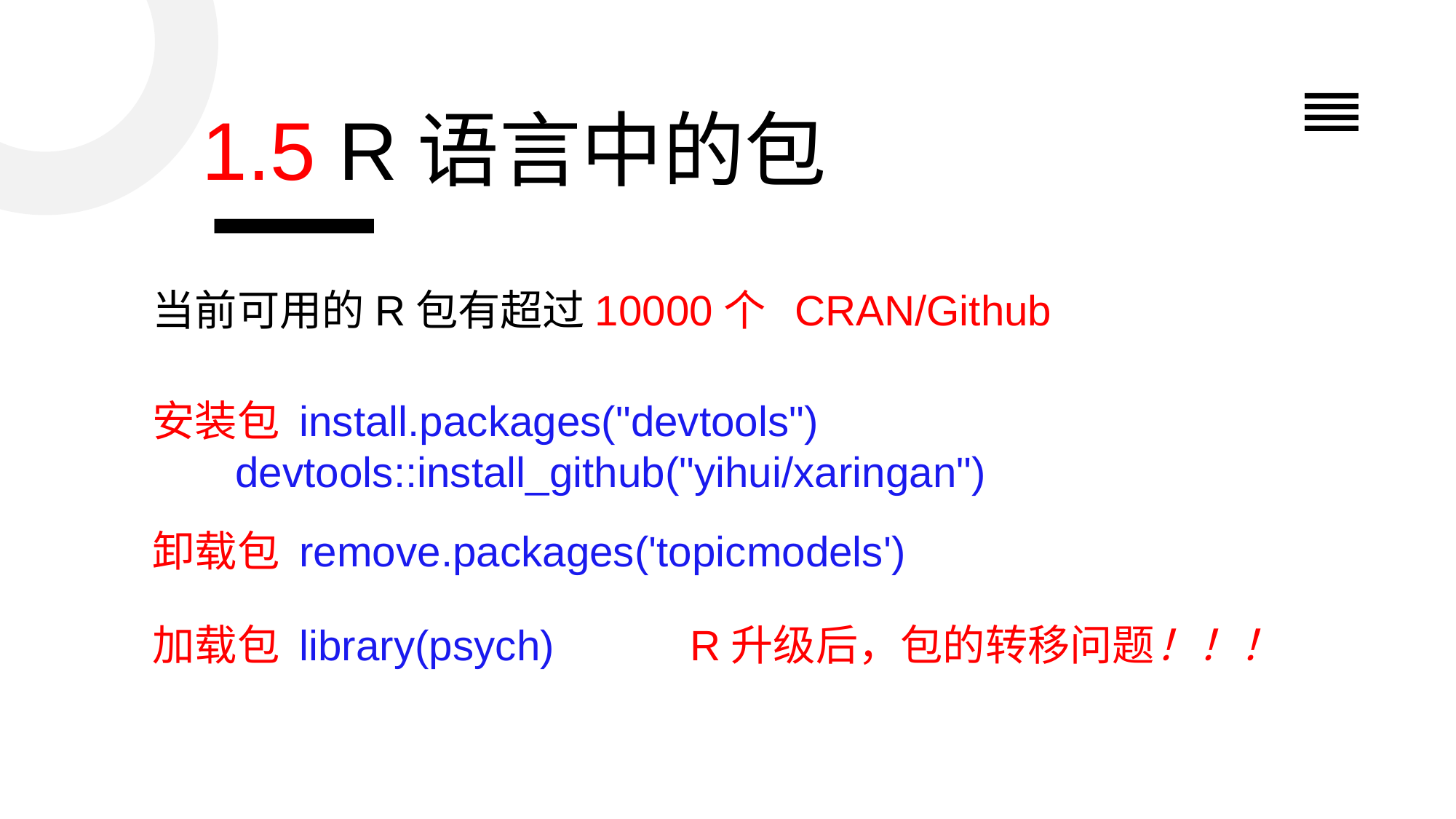

1.5 R语言中的包

一
当前可用的R包有超过10000个  CRAN/Github
安装包 install.packages("devtools")
       devtools::install_github("yihui/xaringan")
卸载包 remove.packages('topicmodels')
加载包 library(psych)
R升级后，包的转移问题！！！